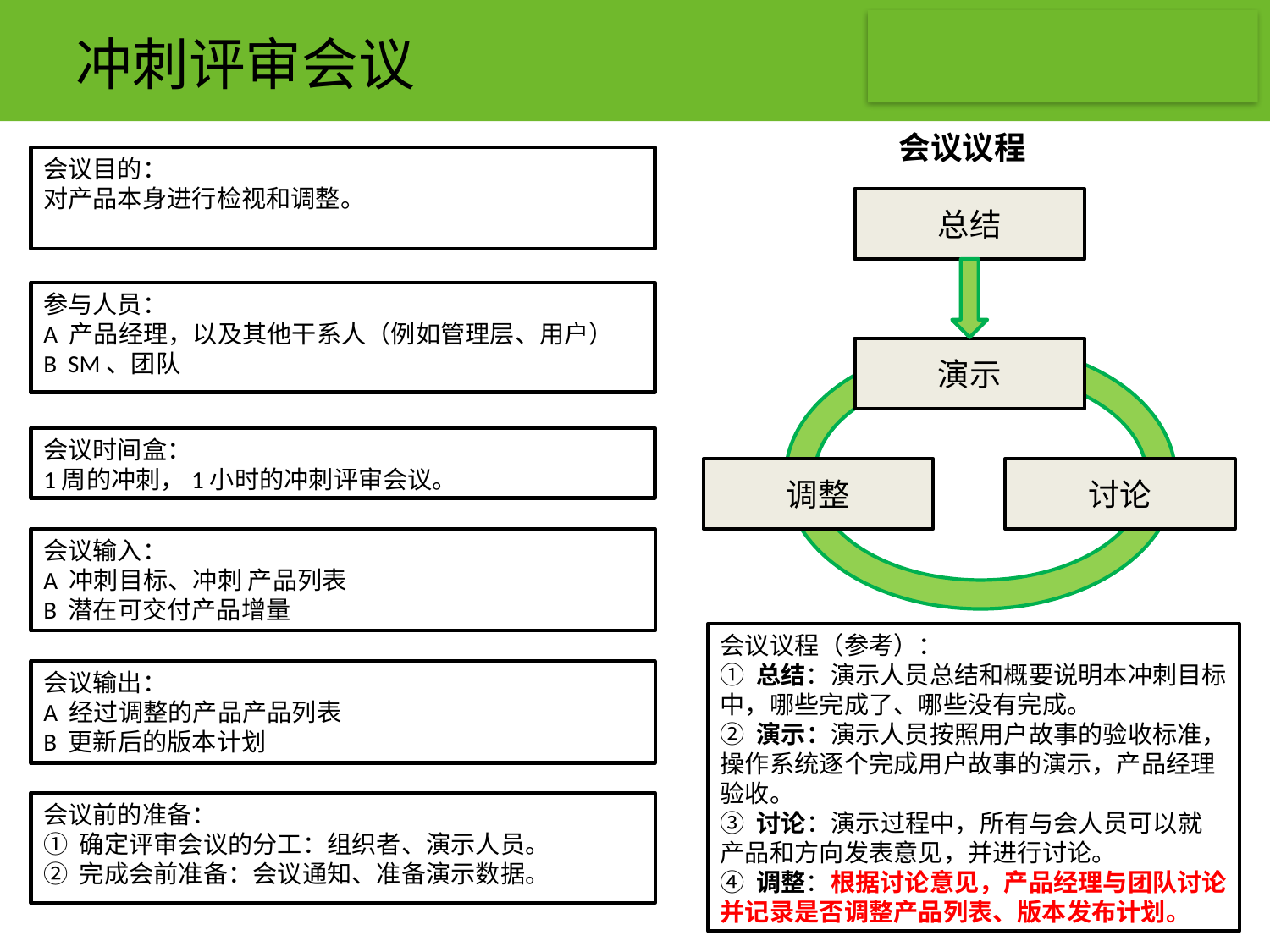

# 冲刺评审会议
会议议程
会议目的：
对产品本身进行检视和调整。

总结

参与人员：
A 产品经理，以及其他干系人（例如管理层、用户）
B  SM、团队
演示

会议时间盒：
1周的冲刺，1小时的冲刺评审会议。
调整
讨论
会议输入：
A 冲刺目标、冲刺 产品列表
B 潜在可交付产品增量
会议议程（参考）：
① 总结：演示人员总结和概要说明本冲刺目标中，哪些完成了、哪些没有完成。
② 演示：演示人员按照用户故事的验收标准，操作系统逐个完成用户故事的演示，产品经理验收。
③ 讨论：演示过程中，所有与会人员可以就产品和方向发表意见，并进行讨论。
④ 调整：根据讨论意见，产品经理与团队讨论并记录是否调整产品列表、版本发布计划。
会议输出：
A 经过调整的产品产品列表
B 更新后的版本计划
会议前的准备：
① 确定评审会议的分工：组织者、演示人员。
② 完成会前准备：会议通知、准备演示数据。